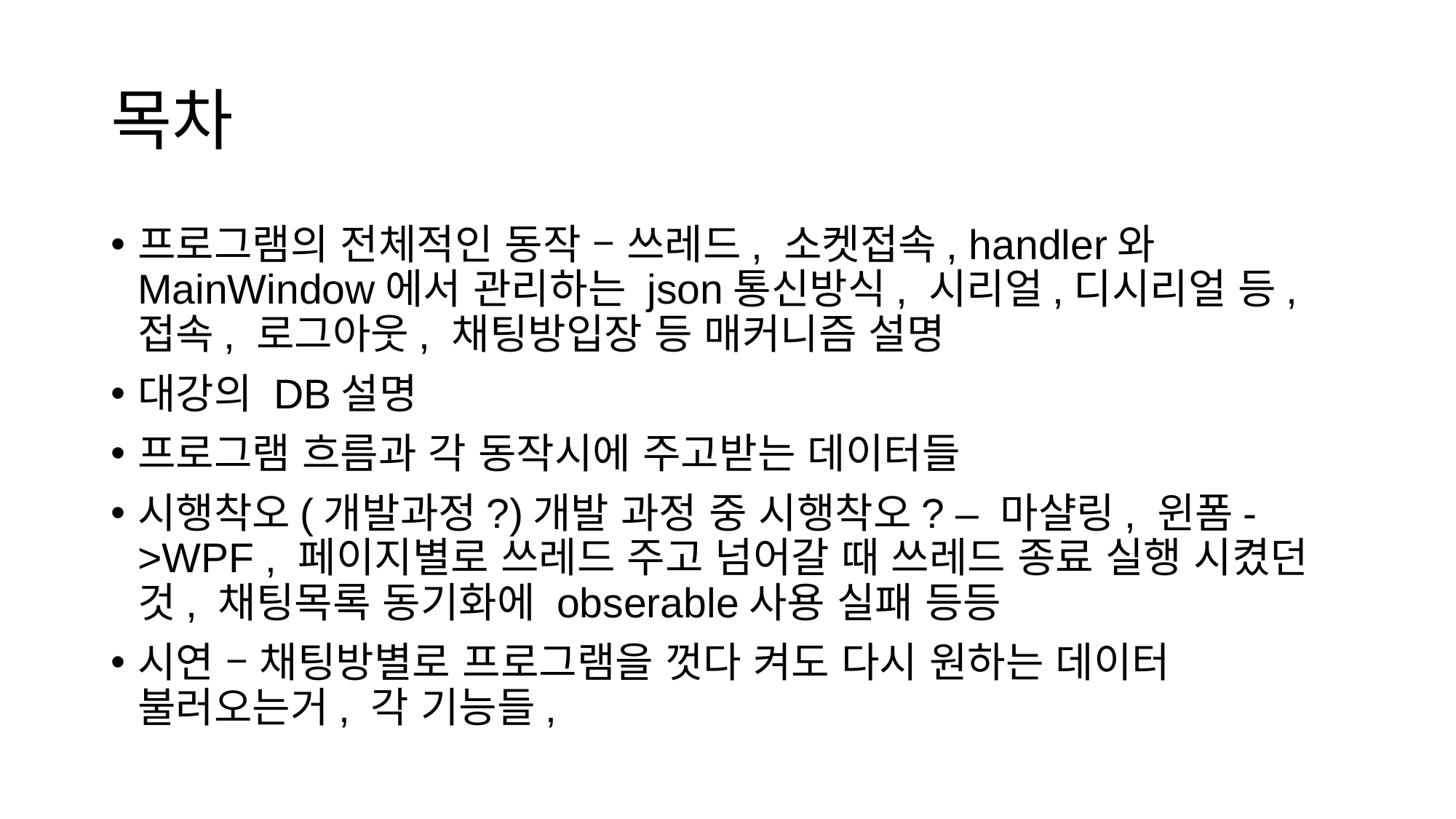

# 목차
프로그램의 전체적인 동작 – 쓰레드, 소켓접속, handler와 MainWindow에서 관리하는 json통신방식, 시리얼,디시리얼 등, 접속, 로그아웃, 채팅방입장 등 매커니즘 설명
대강의 DB설명
프로그램 흐름과 각 동작시에 주고받는 데이터들
시행착오(개발과정?)개발 과정 중 시행착오? – 마샬링, 윈폼->WPF , 페이지별로 쓰레드 주고 넘어갈 때 쓰레드 종료 실행 시켰던 것, 채팅목록 동기화에 obserable사용 실패 등등
시연 – 채팅방별로 프로그램을 껏다 켜도 다시 원하는 데이터 불러오는거, 각 기능들,